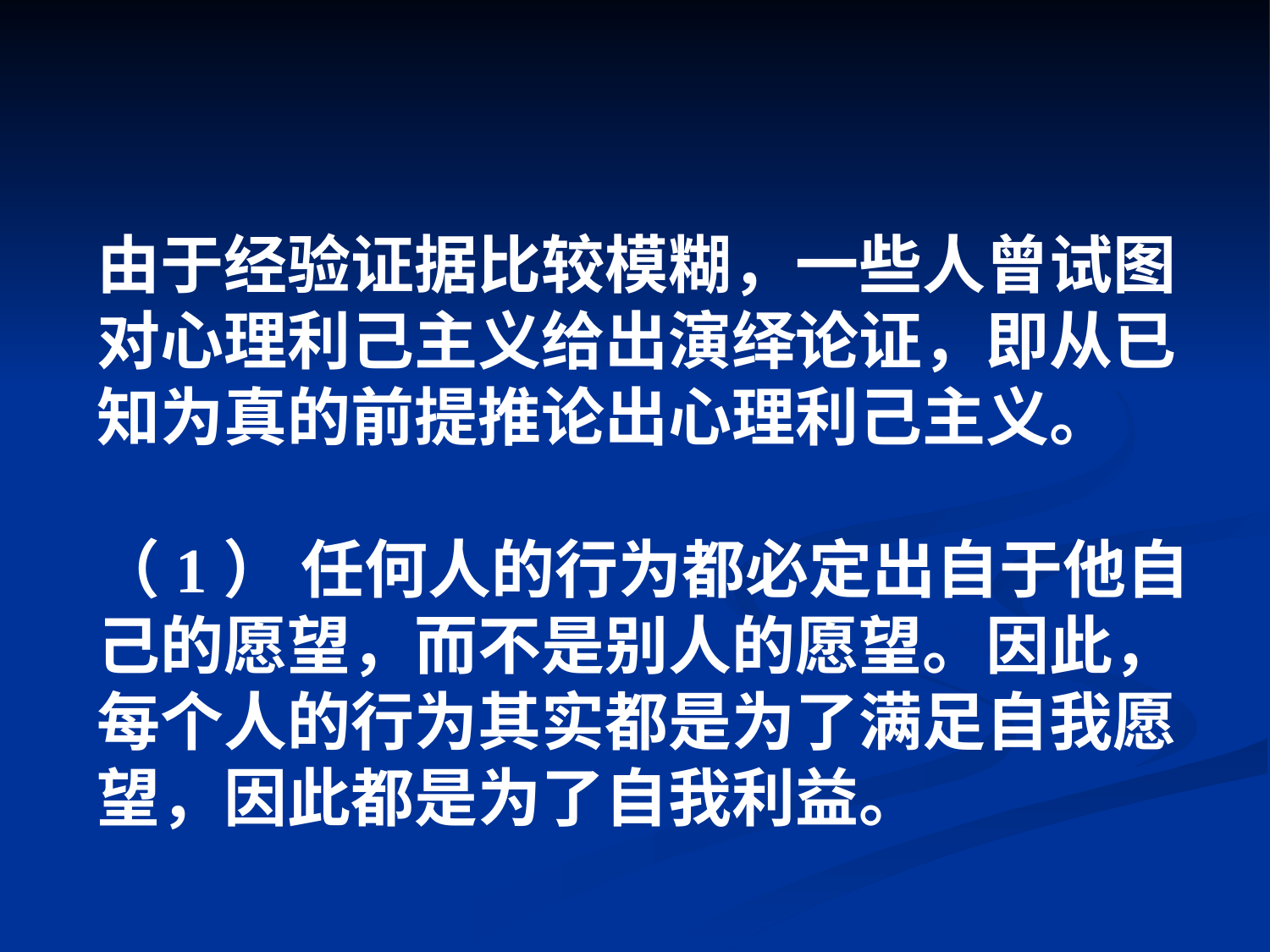

由于经验证据比较模糊，一些人曾试图对心理利己主义给出演绎论证，即从已知为真的前提推论出心理利己主义。

（1） 任何人的行为都必定出自于他自己的愿望，而不是别人的愿望。因此，每个人的行为其实都是为了满足自我愿望，因此都是为了自我利益。